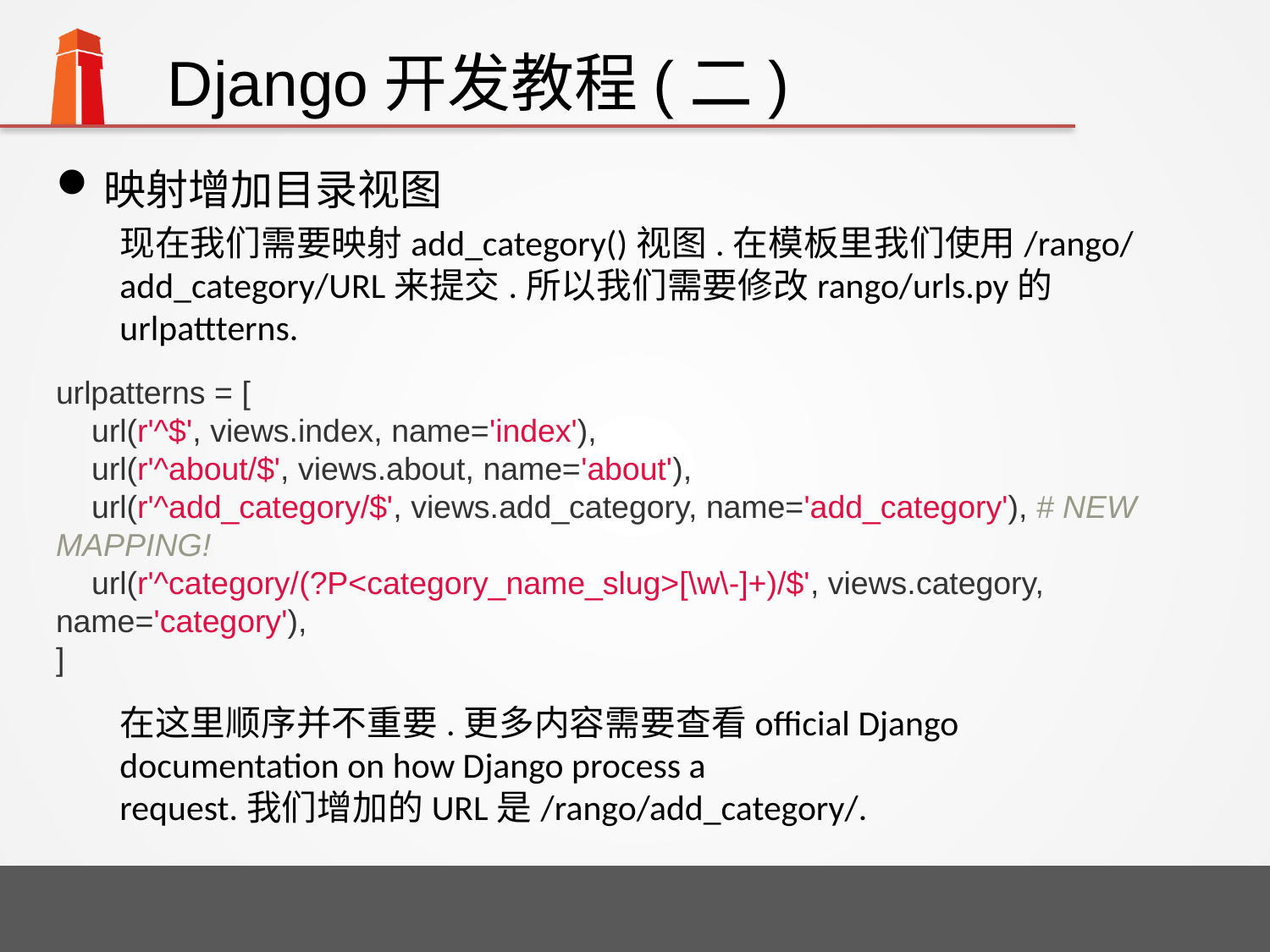

# Django开发教程(二)
映射增加目录视图
现在我们需要映射add_category()视图.在模板里我们使用/rango/add_category/URL来提交.所以我们需要修改rango/urls.py的urlpattterns.

在这里顺序并不重要.更多内容需要查看official Django documentation on how Django process a request.我们增加的URL是/rango/add_category/.
urlpatterns = [
    url(r'^$', views.index, name='index'),
    url(r'^about/$', views.about, name='about'),
    url(r'^add_category/$', views.add_category, name='add_category'), # NEW MAPPING!
    url(r'^category/(?P<category_name_slug>[\w\-]+)/$', views.category, name='category'),
]